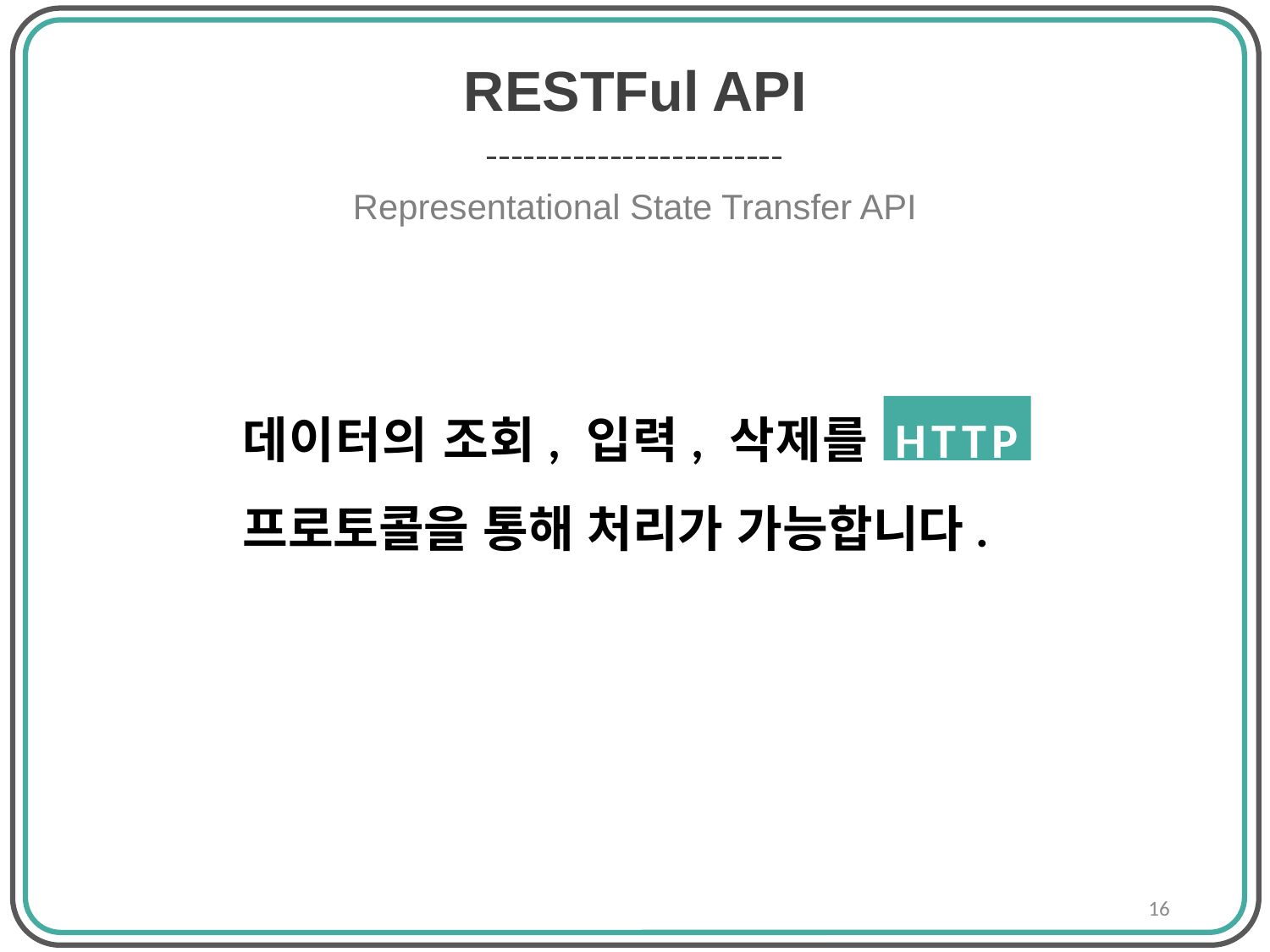

RESTFul API
Representational State Transfer API
데이터의 조회, 입력, 삭제를 HTTP 프로토콜을 통해 처리가 가능합니다.

16